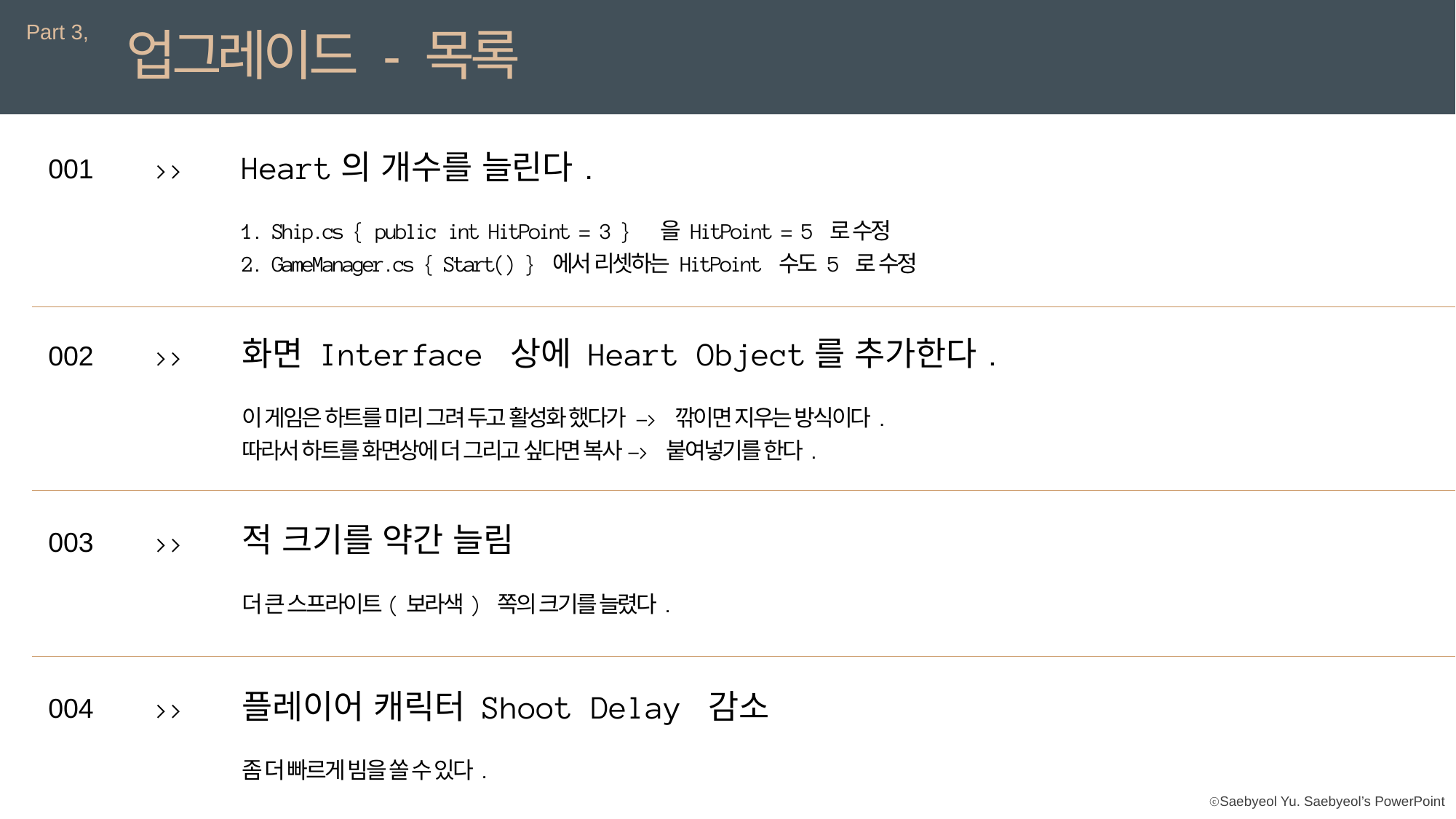

Part 3,
업그레이드 - 목록
Heart의 개수를 늘린다.
001
>>
1. Ship.cs { public int HitPoint = 3 }  을 HitPoint = 5 로 수정
2. GameManager.cs { Start() } 에서 리셋하는 HitPoint 수도 5 로 수정
화면 Interface 상에 Heart Object를 추가한다.
002
>>
이 게임은 하트를 미리 그려 두고 활성화 했다가 -> 깎이면 지우는 방식이다.
따라서 하트를 화면상에 더 그리고 싶다면 복사-> 붙여넣기를 한다.
적 크기를 약간 늘림
003
>>
더 큰 스프라이트(보라색) 쪽의 크기를 늘렸다.
플레이어 캐릭터 Shoot Delay 감소
>>
004
좀 더 빠르게 빔을 쏠 수 있다.